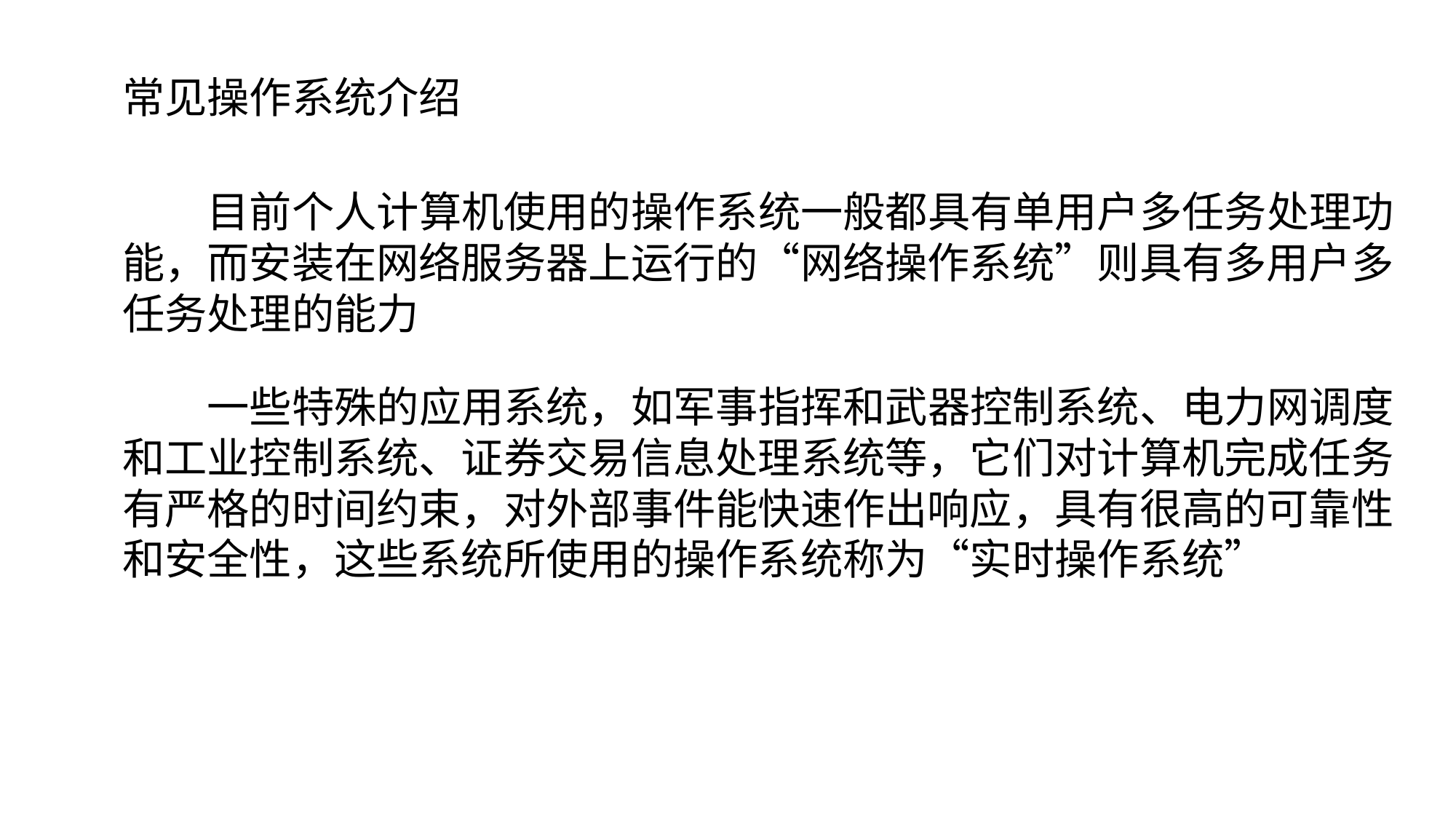

常见操作系统介绍
目前个人计算机使用的操作系统一般都具有单用户多任务处理功能，而安装在网络服务器上运行的“网络操作系统”则具有多用户多任务处理的能力
一些特殊的应用系统，如军事指挥和武器控制系统、电力网调度和工业控制系统、证券交易信息处理系统等，它们对计算机完成任务有严格的时间约束，对外部事件能快速作出响应，具有很高的可靠性和安全性，这些系统所使用的操作系统称为“实时操作系统”